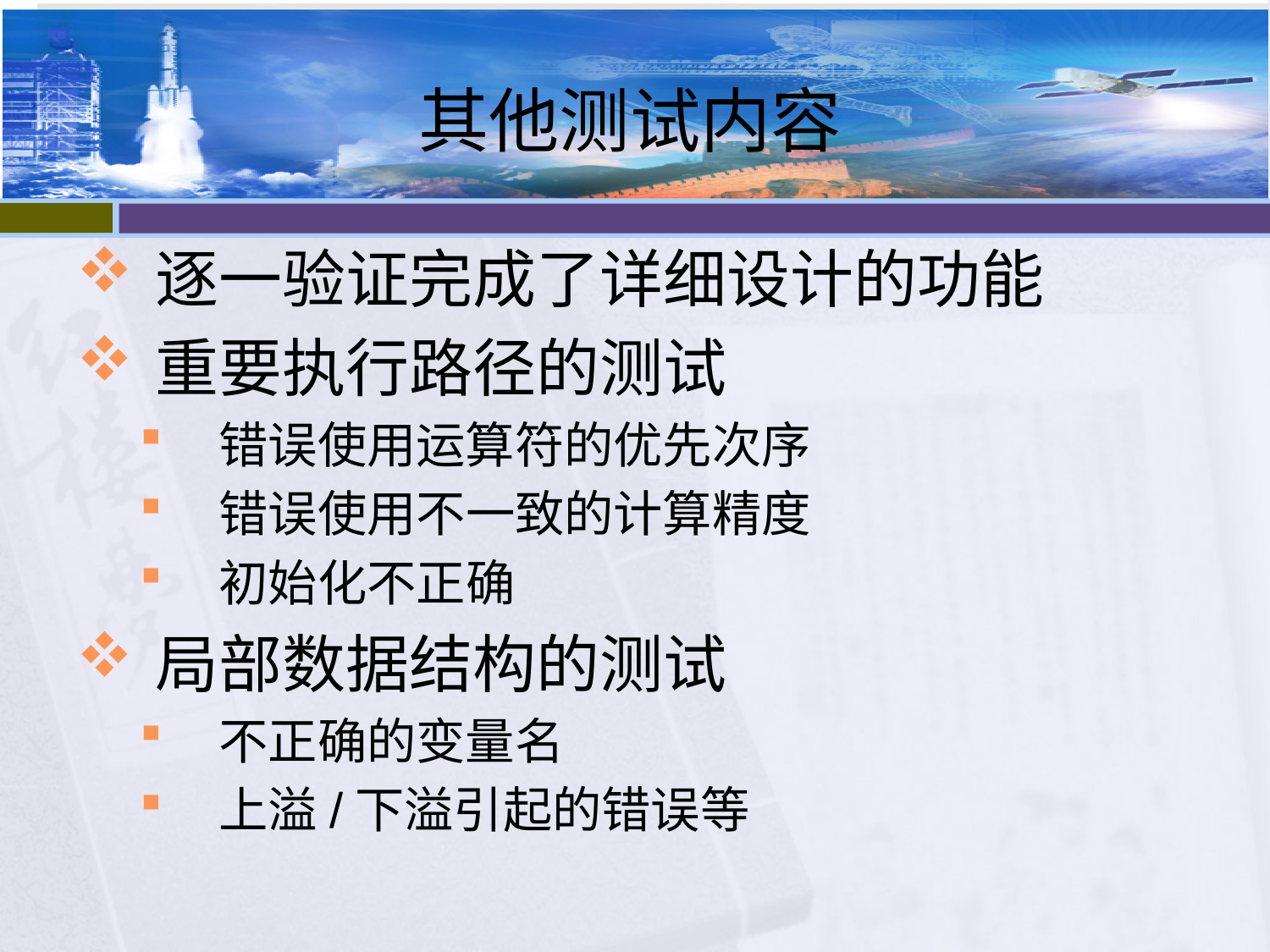

# 其他测试内容

逐一验证完成了详细设计的功能
重要执行路径的测试
错误使用运算符的优先次序
错误使用不一致的计算精度
初始化不正确
局部数据结构的测试
不正确的变量名
上溢/下溢引起的错误等